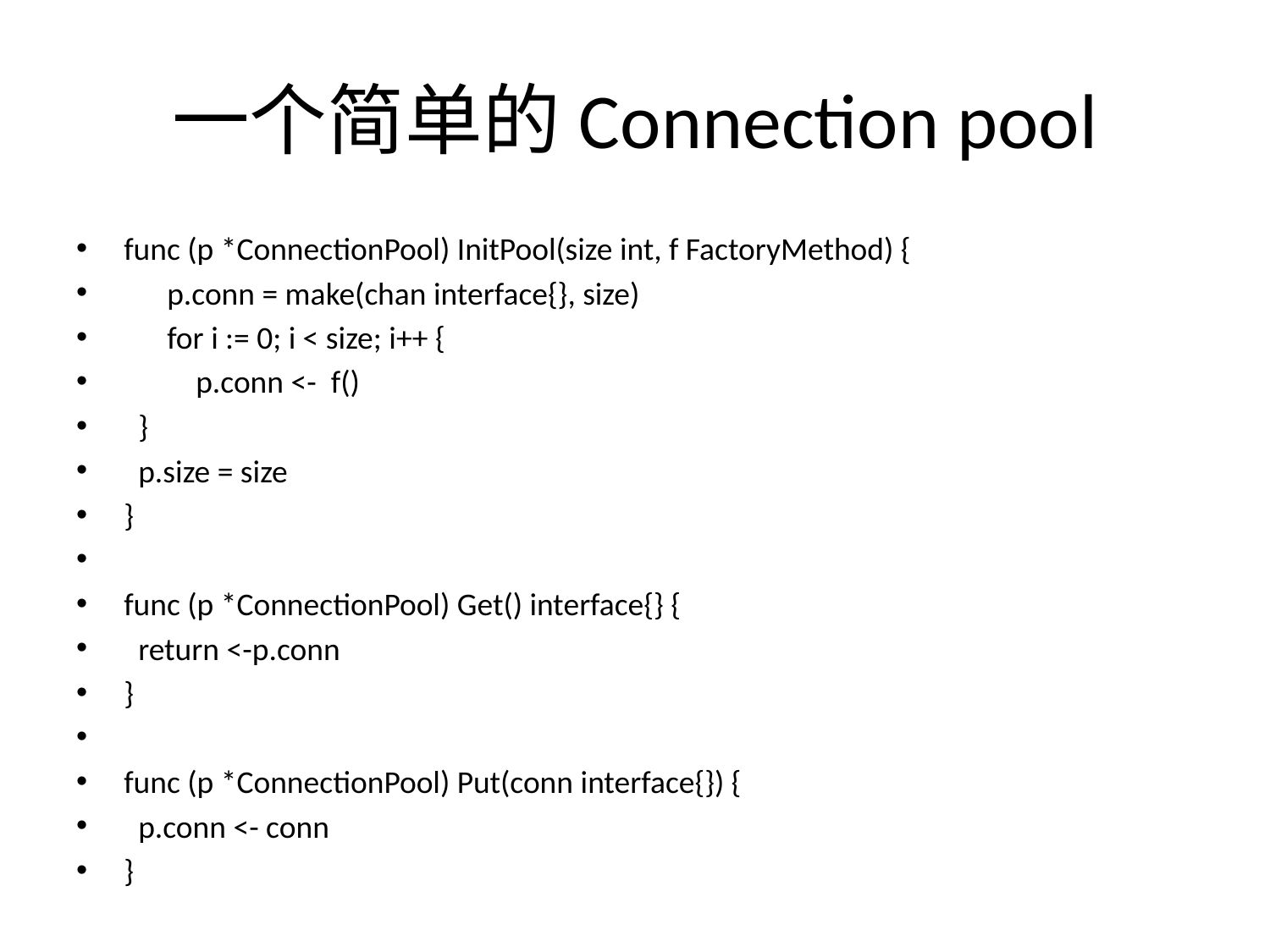

# 一个简单的Connection pool
func (p *ConnectionPool) InitPool(size int, f FactoryMethod) {
      p.conn = make(chan interface{}, size)
      for i := 0; i < size; i++ {
          p.conn <-  f()
  }
  p.size = size
}

func (p *ConnectionPool) Get() interface{} {
  return <-p.conn
}

func (p *ConnectionPool) Put(conn interface{}) {
  p.conn <- conn
}